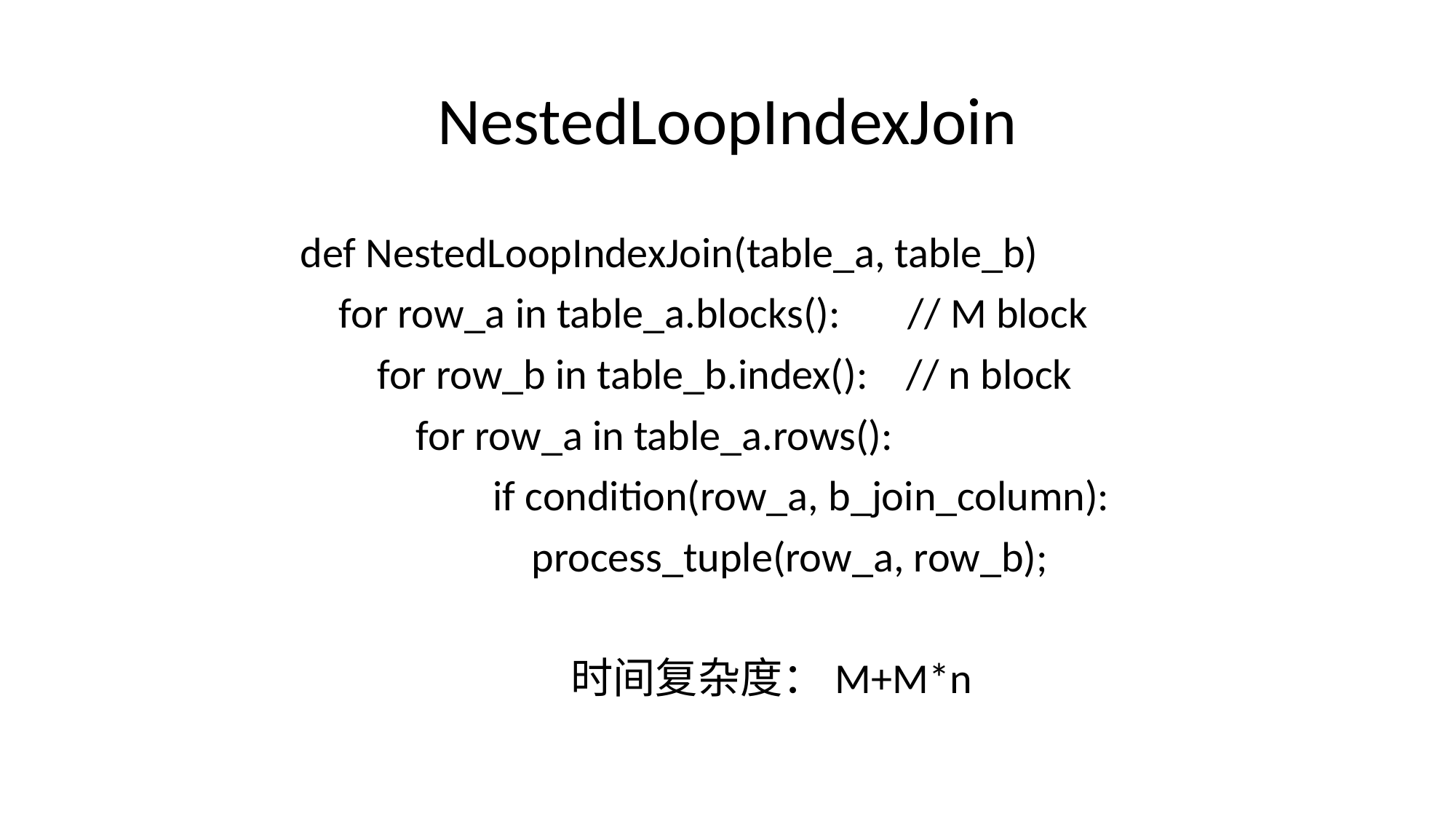

# NestedLoopIndexJoin
def NestedLoopIndexJoin(table_a, table_b)
    for row_a in table_a.blocks():       // M block
        for row_b in table_b.index():    // n block
            for row_a in table_a.rows():
                    if condition(row_a, b_join_column):
                        process_tuple(row_a, row_b);

时间复杂度：M+M*n